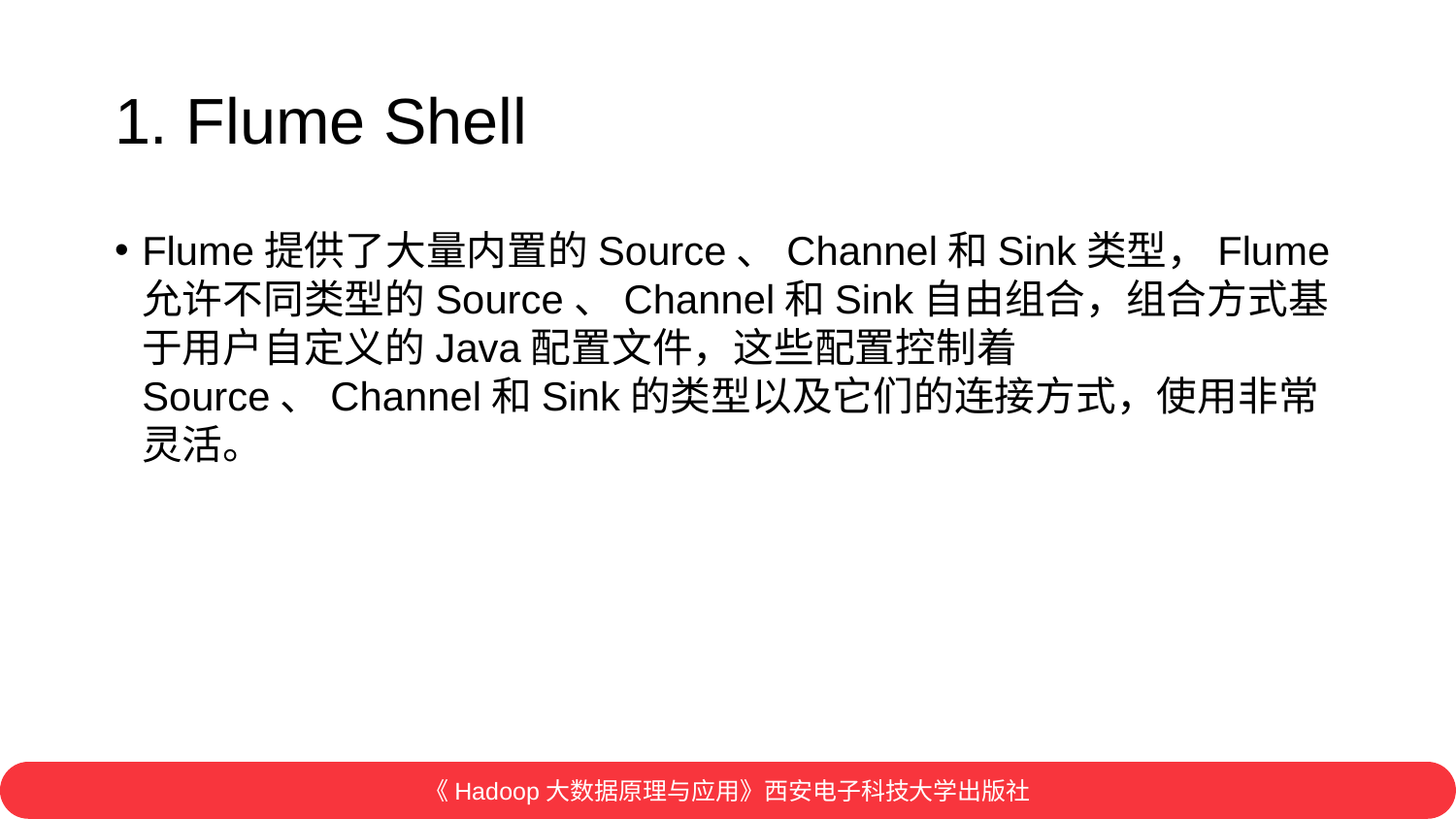

# 1. Flume Shell
Flume提供了大量内置的Source、Channel和Sink类型，Flume允许不同类型的Source、Channel和Sink自由组合，组合方式基于用户自定义的Java配置文件，这些配置控制着Source、Channel和Sink的类型以及它们的连接方式，使用非常灵活。